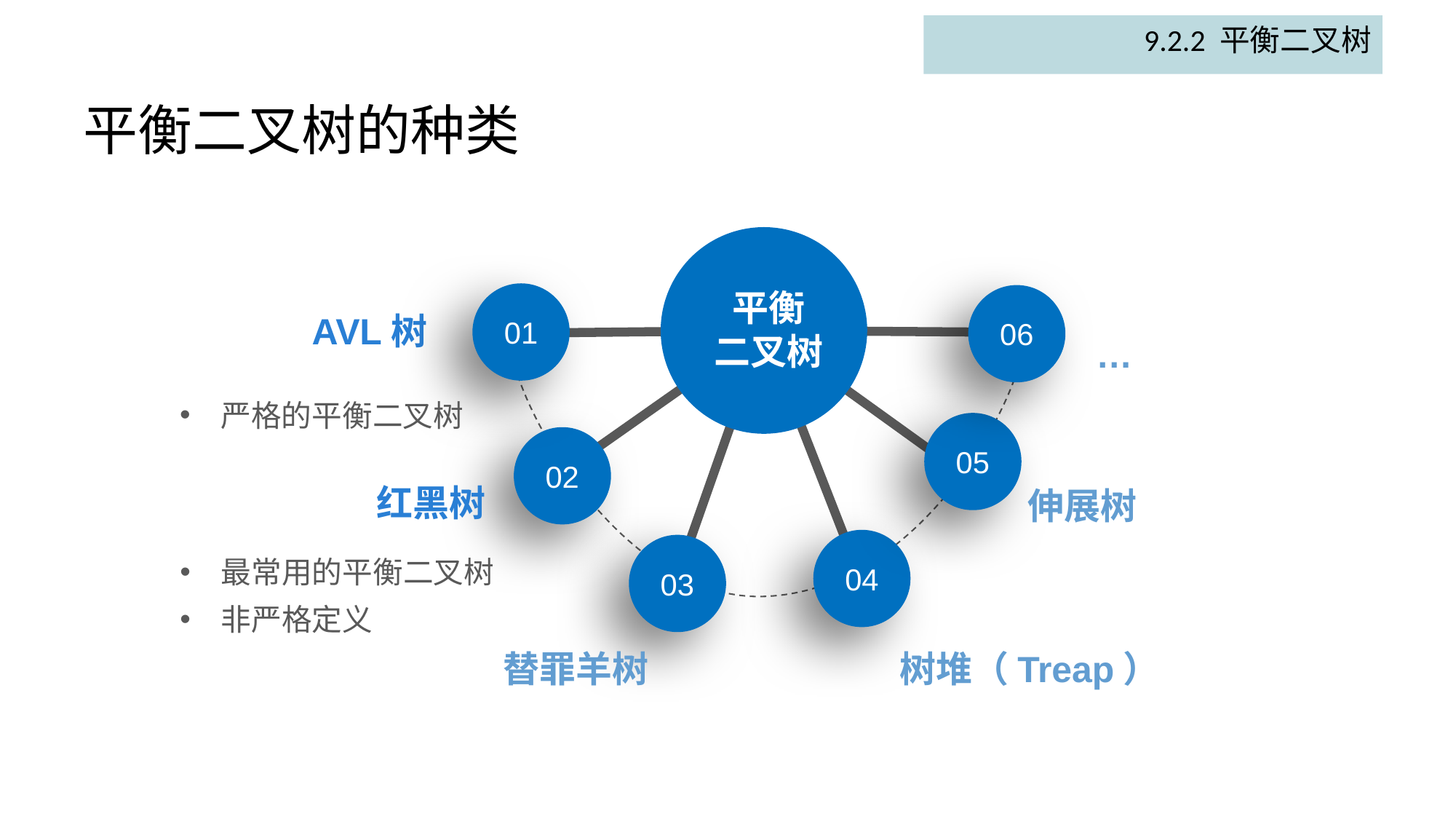

9.2.2 平衡二叉树
# 平衡二叉树的种类

平衡
二叉树
01
06
AVL树
…

严格的平衡二叉树
05
02
红黑树
伸展树
04
03
最常用的平衡二叉树
非严格定义
替罪羊树
树堆（Treap）